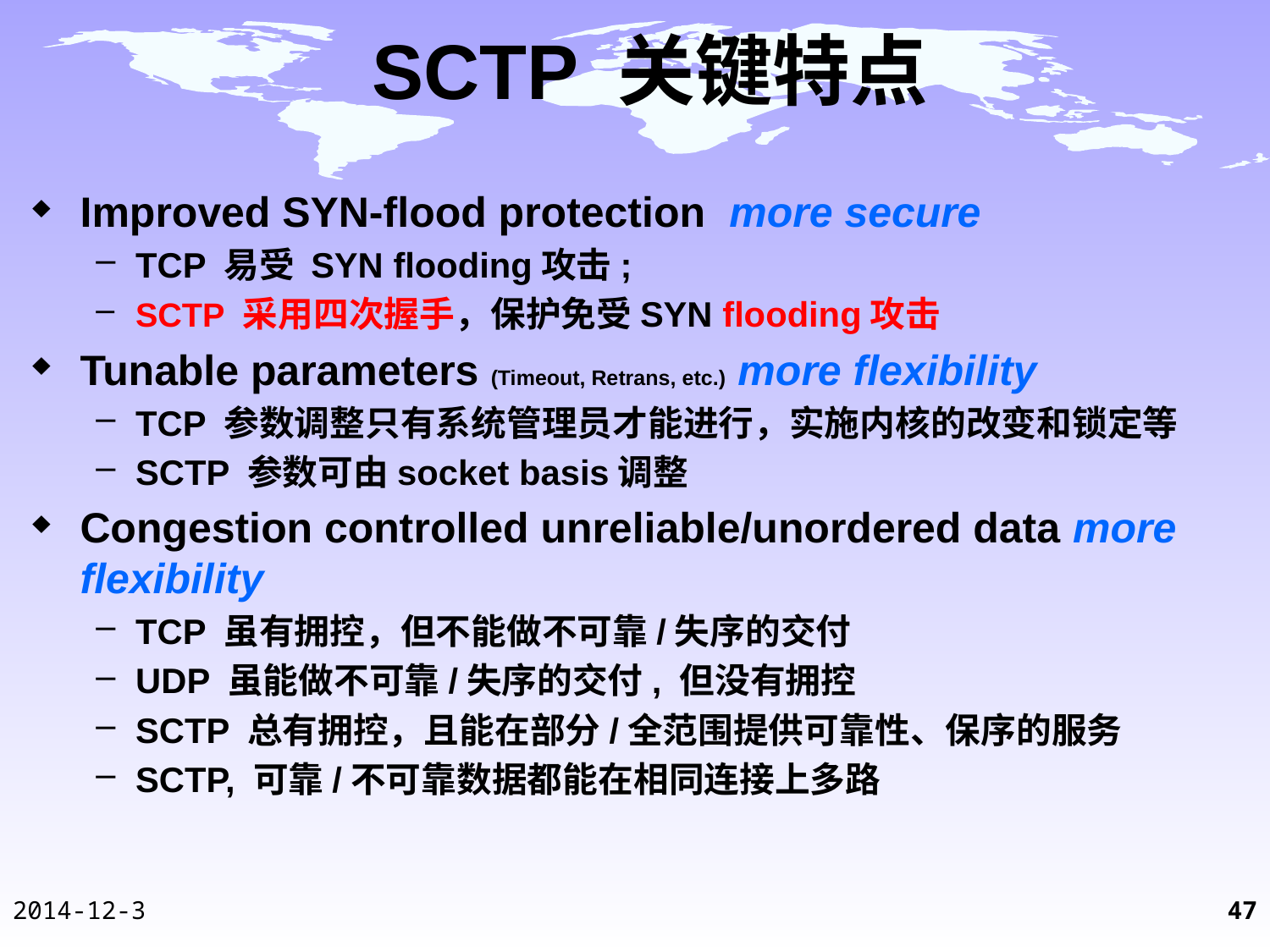

# SCTP 关键特点
Improved SYN-flood protection  more secure
TCP 易受 SYN flooding攻击;
SCTP 采用四次握手，保护免受SYN flooding攻击
Tunable parameters (Timeout, Retrans, etc.) more flexibility
TCP 参数调整只有系统管理员才能进行，实施内核的改变和锁定等
SCTP 参数可由socket basis调整
Congestion controlled unreliable/unordered data more flexibility
TCP 虽有拥控，但不能做不可靠/失序的交付
UDP 虽能做不可靠/失序的交付, 但没有拥控
SCTP 总有拥控，且能在部分/全范围提供可靠性、保序的服务
SCTP, 可靠/不可靠数据都能在相同连接上多路
2014-12-3
47